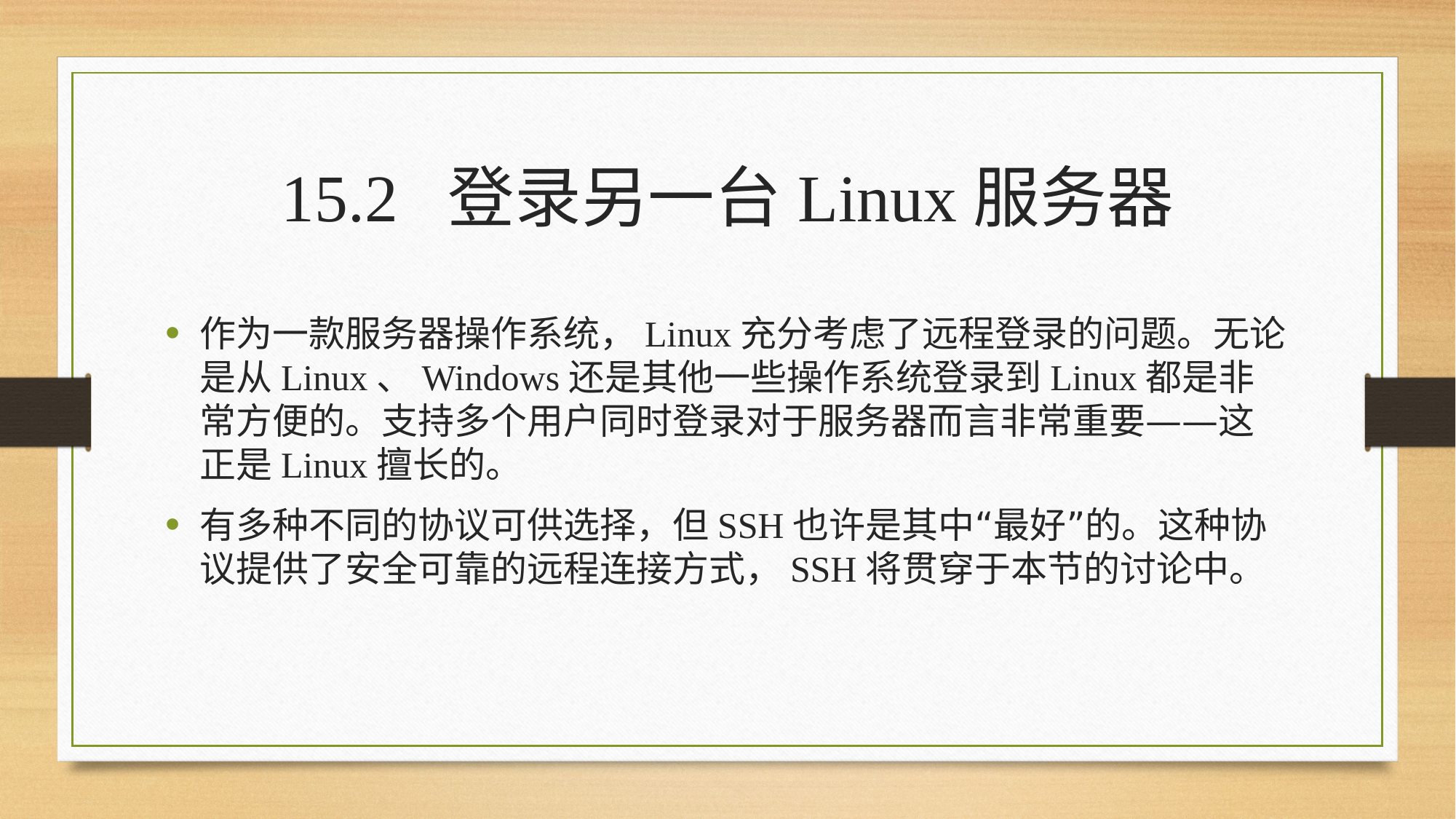

15.2  登录另一台Linux服务器
作为一款服务器操作系统，Linux充分考虑了远程登录的问题。无论是从Linux、Windows还是其他一些操作系统登录到Linux都是非常方便的。支持多个用户同时登录对于服务器而言非常重要——这正是Linux擅长的。
有多种不同的协议可供选择，但SSH也许是其中“最好”的。这种协议提供了安全可靠的远程连接方式，SSH将贯穿于本节的讨论中。